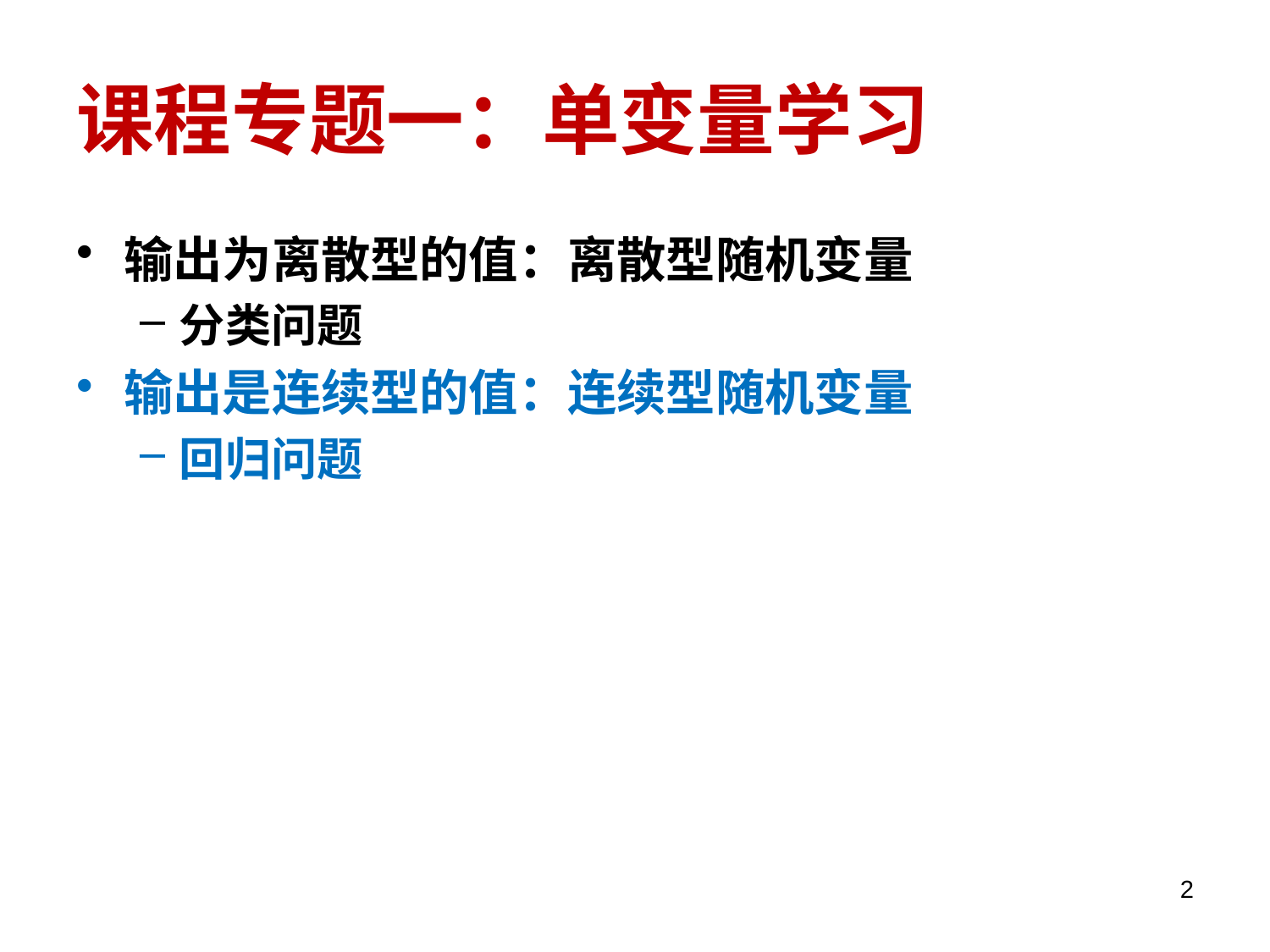

# 课程专题一：单变量学习

输出为离散型的值：离散型随机变量
分类问题
输出是连续型的值：连续型随机变量
回归问题
2